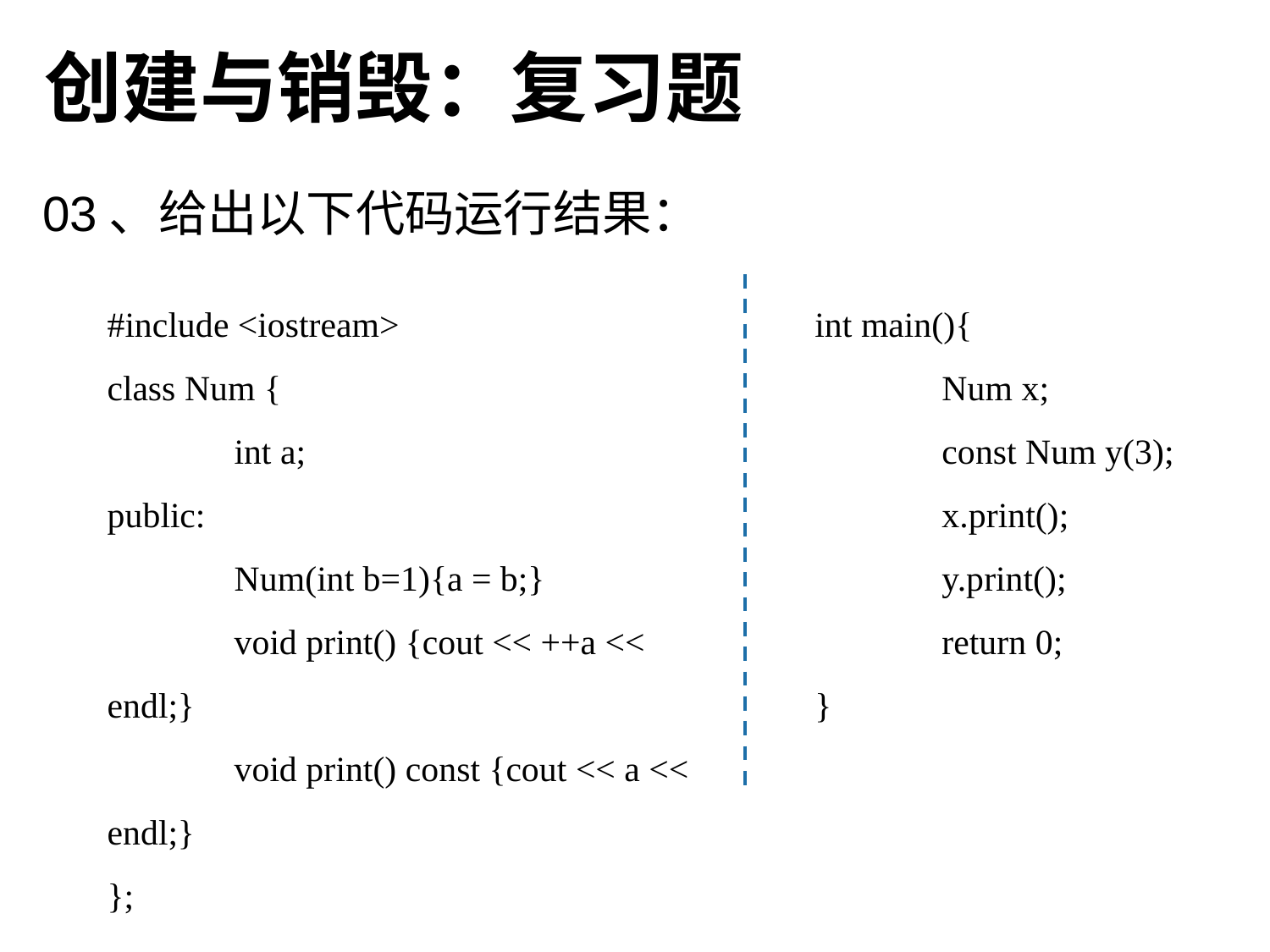

创建与销毁：复习题
03、给出以下代码运行结果：
#include <iostream>
class Num {
	int a;
public:
	Num(int b=1){a = b;}
	void print() {cout << ++a << endl;}
	void print() const {cout << a << endl;}
};

int main(){
	Num x;
	const Num y(3);
	x.print();
	y.print();
	return 0;
}